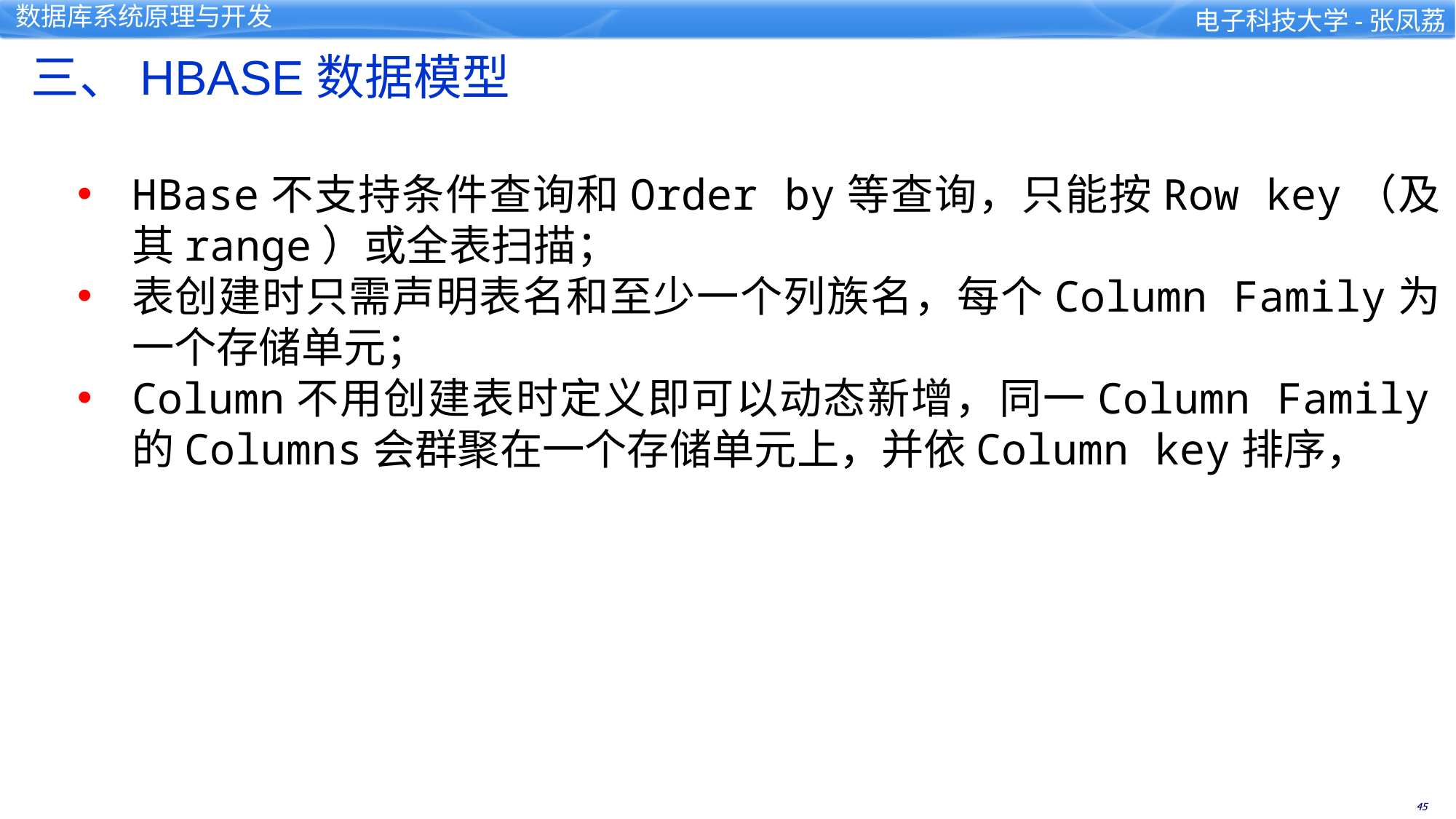

三、HBASE数据模型
HBase不支持条件查询和Order by等查询，只能按Row key（及其range）或全表扫描；
表创建时只需声明表名和至少一个列族名，每个Column Family为一个存储单元；
Column不用创建表时定义即可以动态新增，同一Column Family的Columns会群聚在一个存储单元上，并依Column key排序，